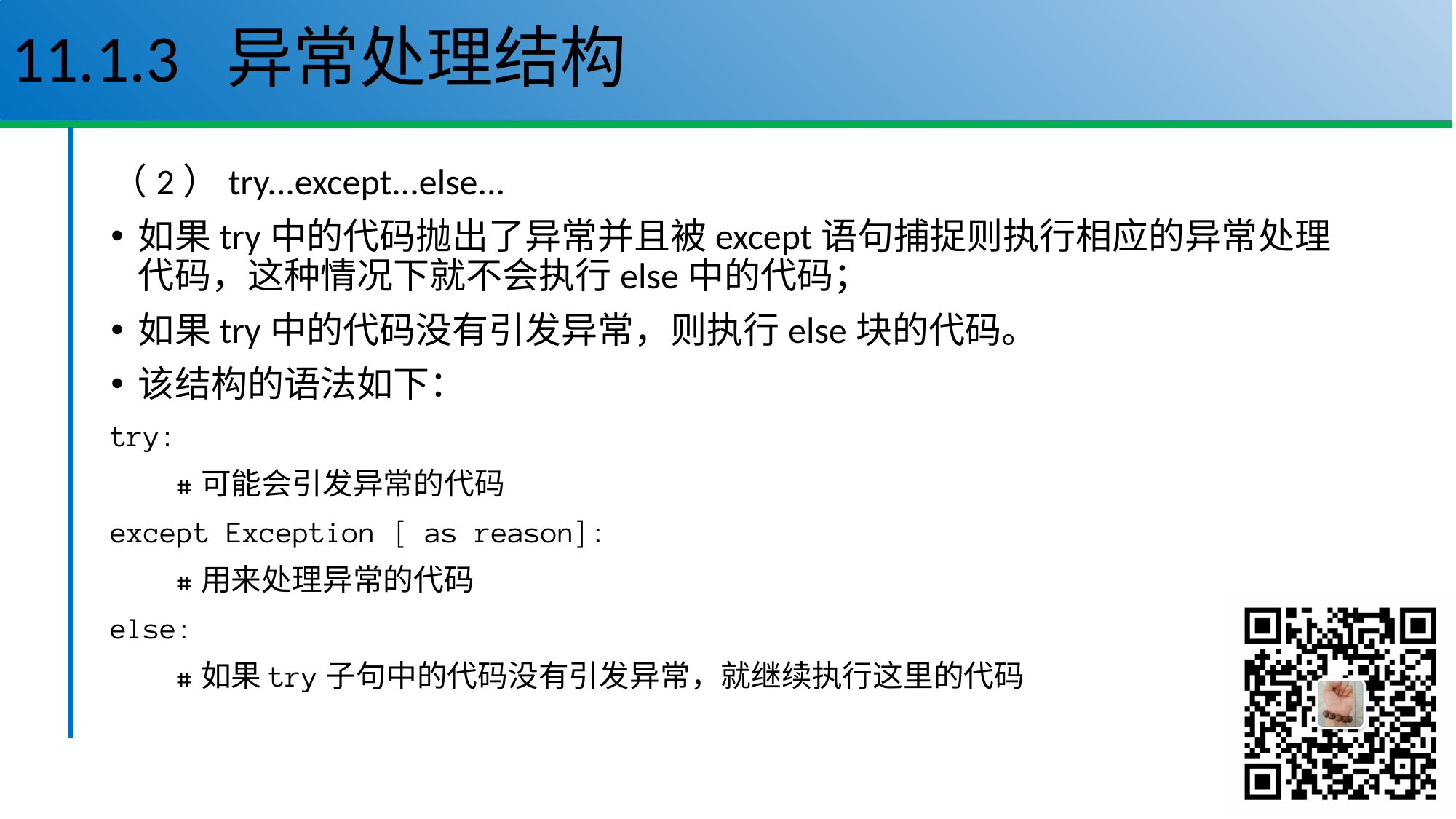

# 11.1.3  异常处理结构
（2）try...except...else...
如果try中的代码抛出了异常并且被except语句捕捉则执行相应的异常处理代码，这种情况下就不会执行else中的代码；
如果try中的代码没有引发异常，则执行else块的代码。
该结构的语法如下：
try:
    #可能会引发异常的代码
except Exception [ as reason]:
    #用来处理异常的代码
else:
    #如果try子句中的代码没有引发异常，就继续执行这里的代码